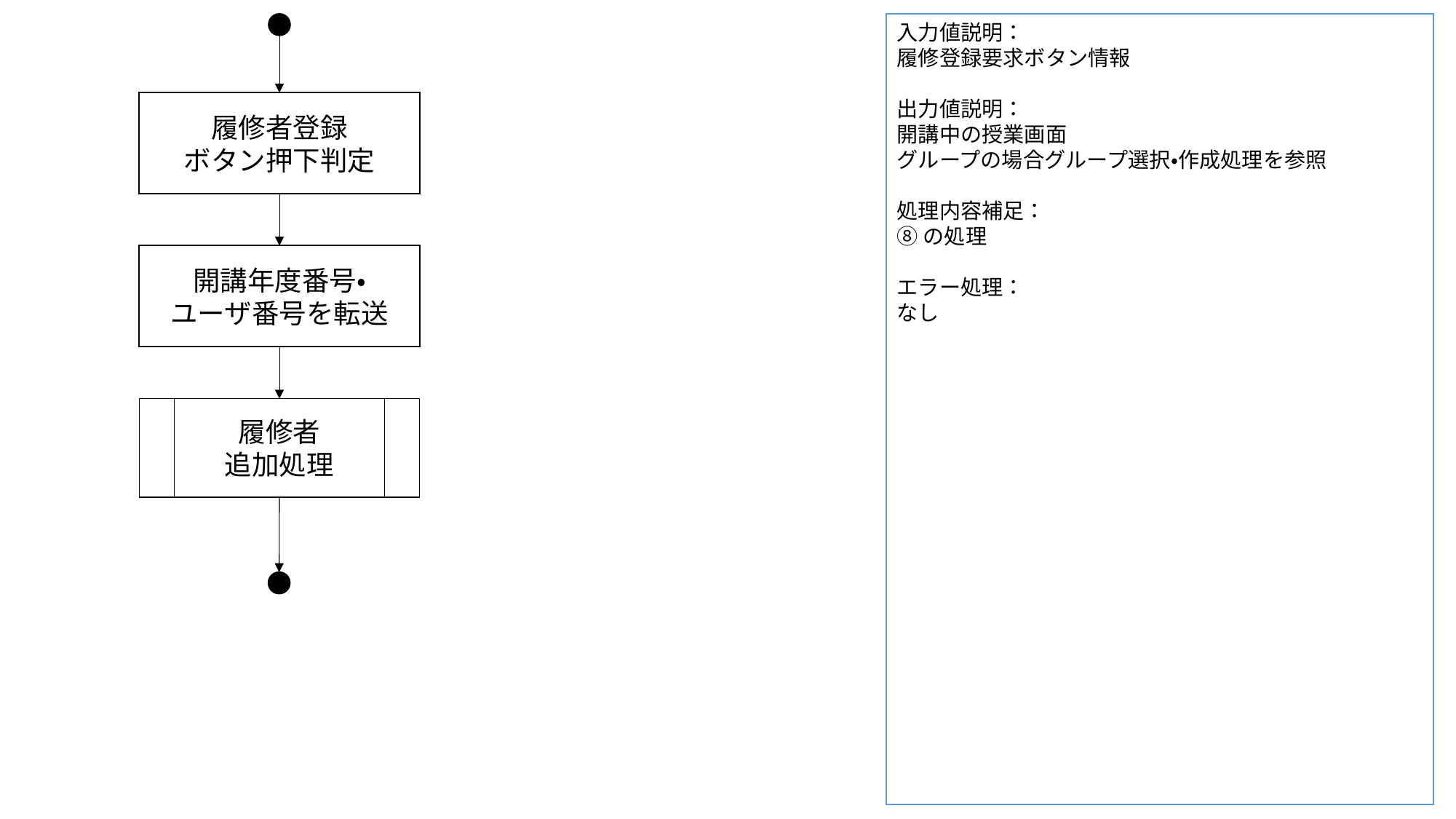

入力値説明：
履修登録要求ボタン情報

出力値説明：
開講中の授業画面
グループの場合グループ選択・作成処理を参照

処理内容補足：
⑧の処理

エラー処理：
なし

履修者登録
ボタン押下判定
開講年度番号・
ユーザ番号を転送
履修者
追加処理